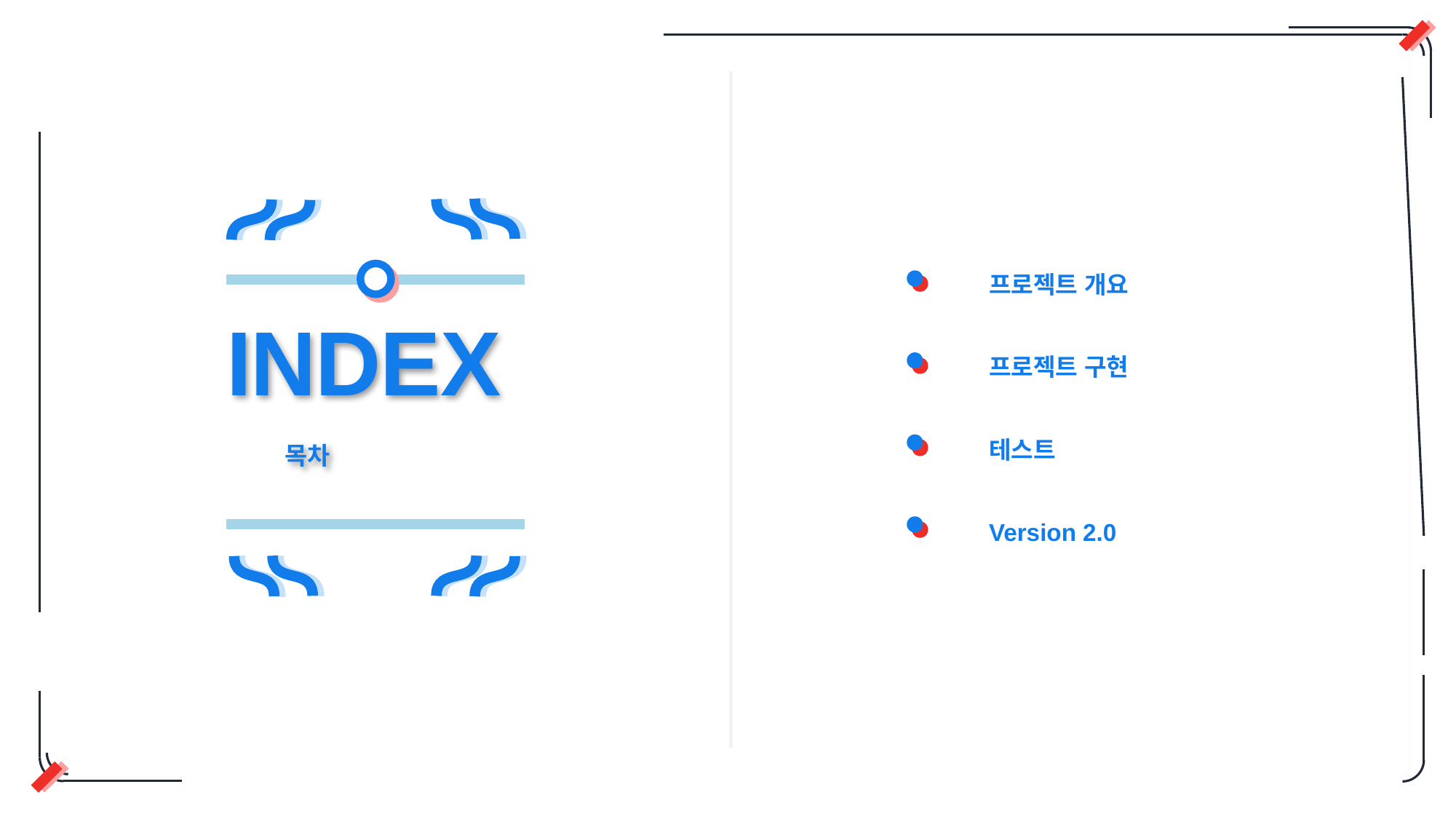

프로젝트 개요

프로젝트 구현

테스트

Version 2.0

INDEX

목차